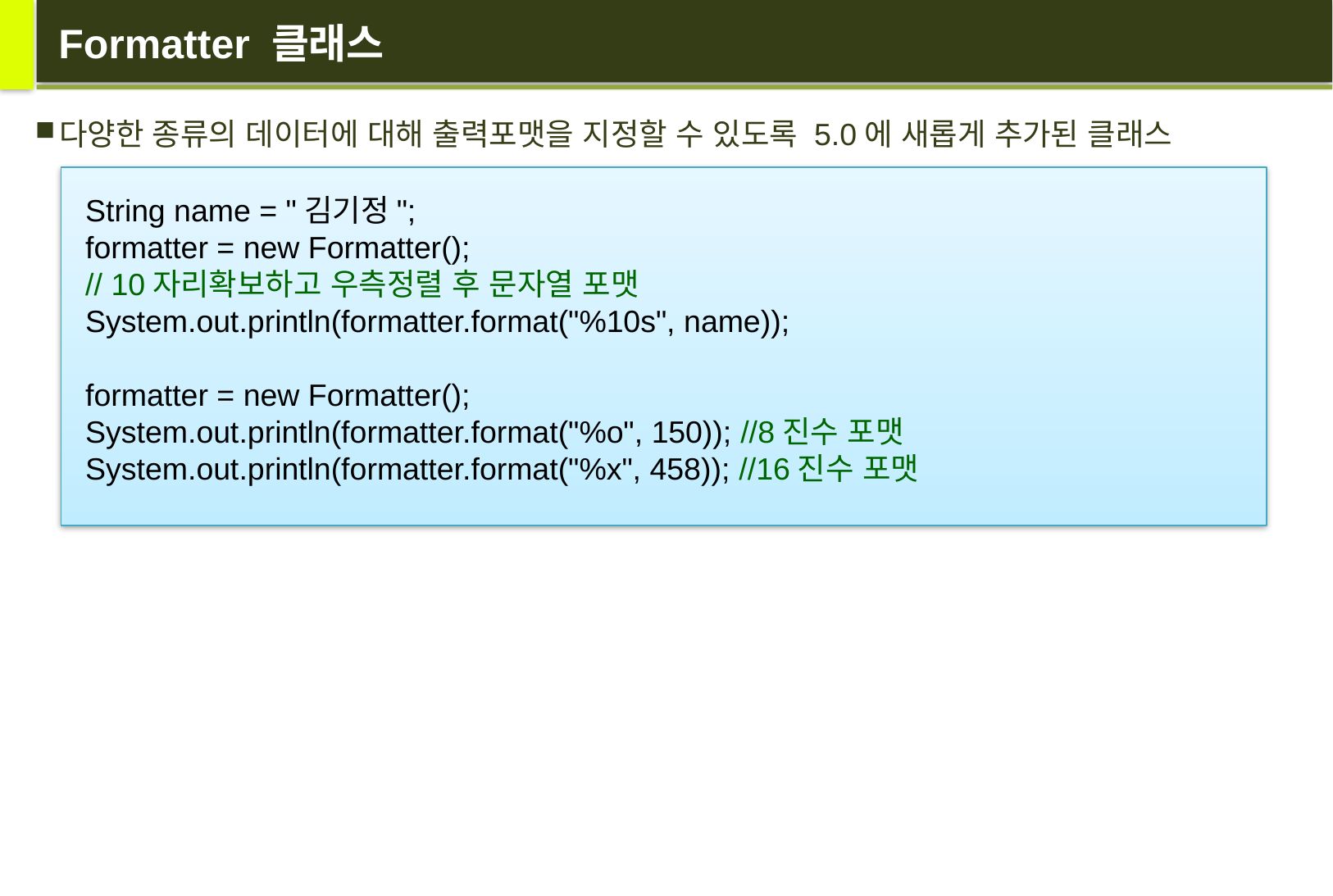

# Formatter 클래스
다양한 종류의 데이터에 대해 출력포맷을 지정할 수 있도록 5.0에 새롭게 추가된 클래스
String name = "김기정";
formatter = new Formatter();
// 10자리확보하고 우측정렬 후 문자열 포맷
System.out.println(formatter.format("%10s", name));

formatter = new Formatter();
System.out.println(formatter.format("%o", 150)); //8진수 포맷
System.out.println(formatter.format("%x", 458)); //16진수 포맷